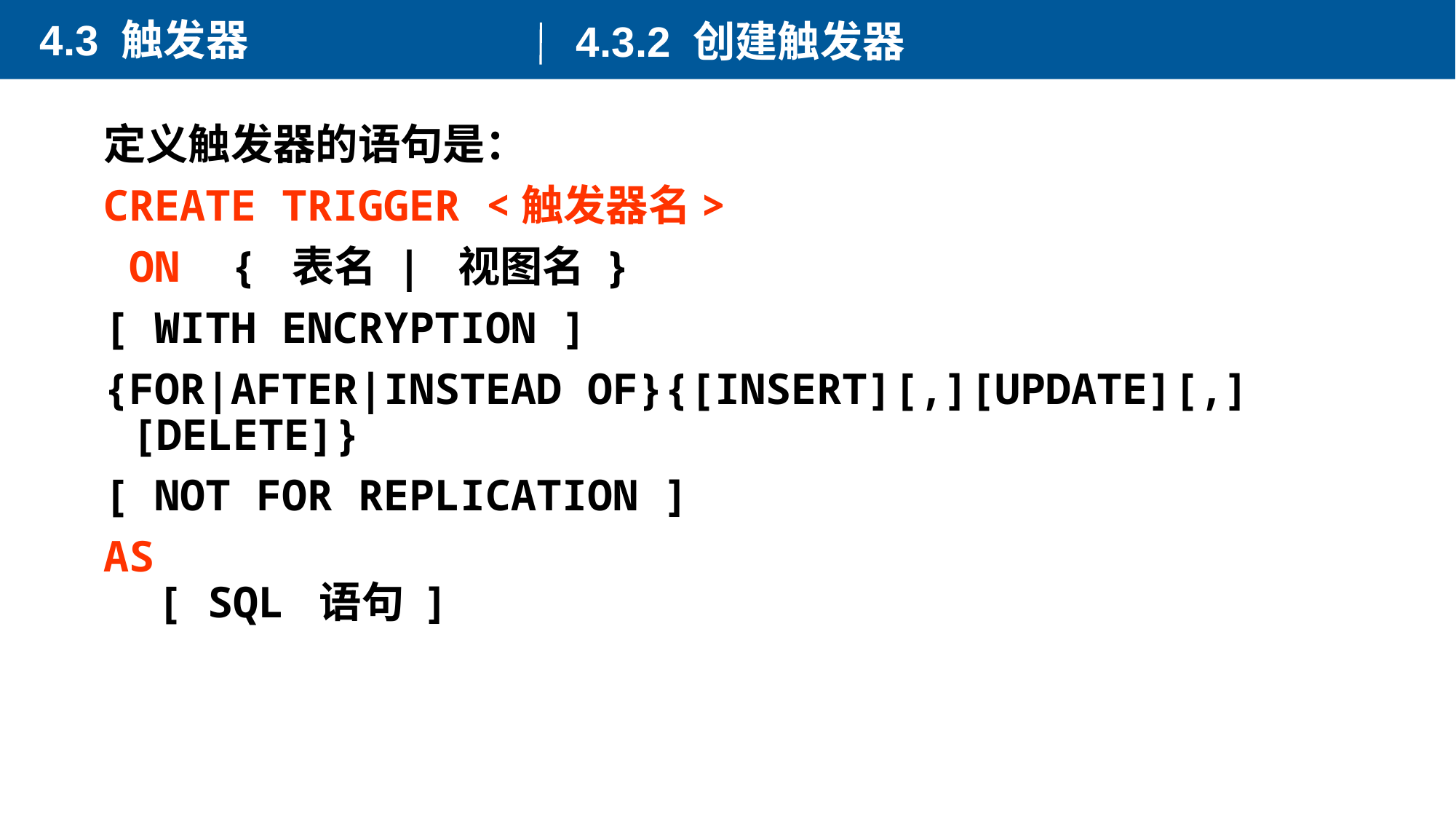

4.3 触发器
4.3.2 创建触发器

定义触发器的语句是：
CREATE TRIGGER <触发器名>
 ON  { 表名 | 视图名 }
[ WITH ENCRYPTION ]
{FOR|AFTER|INSTEAD OF}{[INSERT][,][UPDATE][,] [DELETE]}
[ NOT FOR REPLICATION ]
AS
 [ SQL 语句 ]